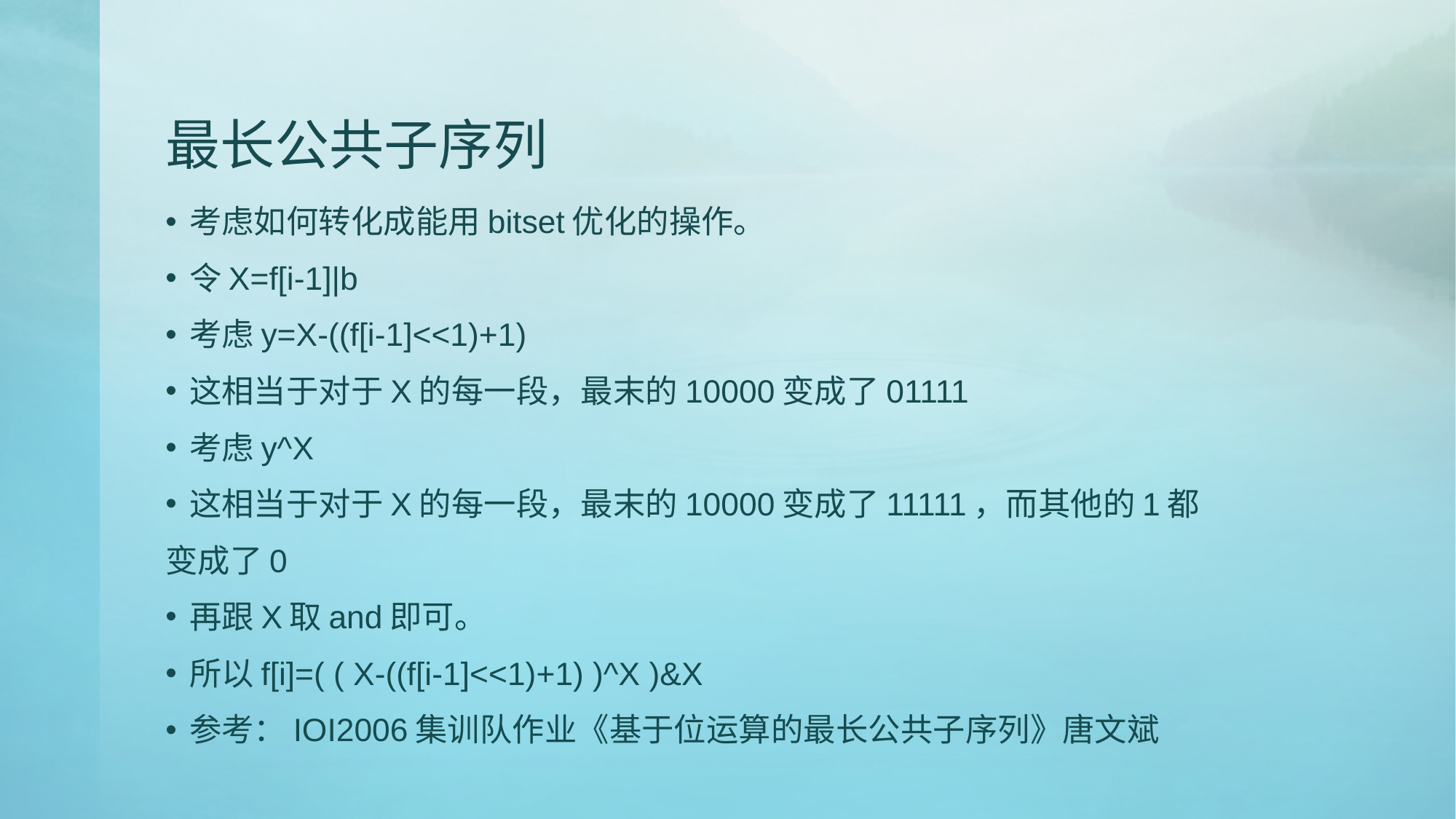

# 最长公共子序列
考虑如何转化成能用bitset优化的操作。
令X=f[i-1]|b
考虑y=X-((f[i-1]<<1)+1)
这相当于对于X的每一段，最末的10000变成了01111
考虑y^X
这相当于对于X的每一段，最末的10000变成了11111，而其他的1都
变成了0
再跟X取and即可。
所以f[i]=( ( X-((f[i-1]<<1)+1) )^X )&X
参考：IOI2006集训队作业《基于位运算的最长公共子序列》唐文斌